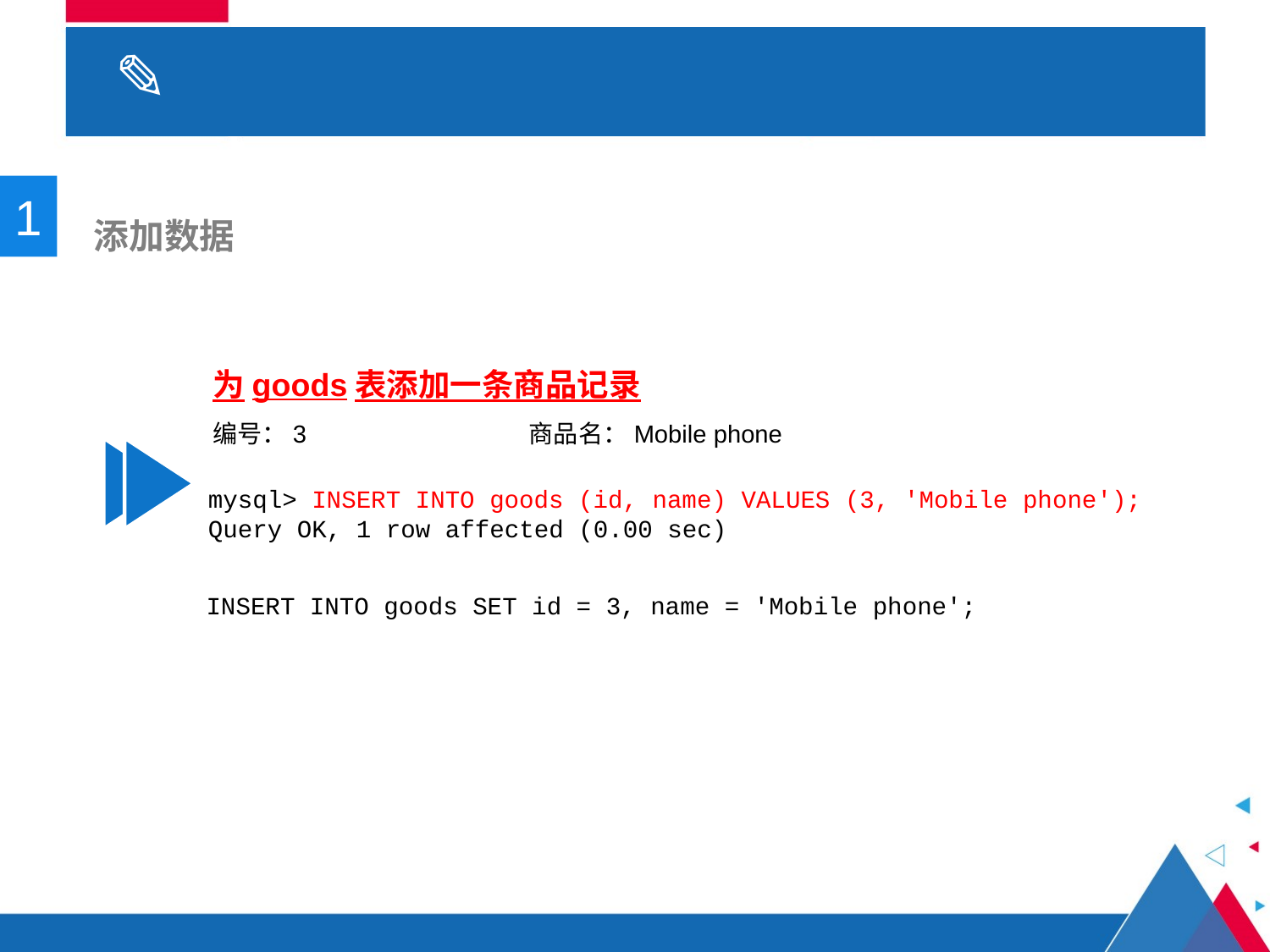

# 2.3 数据操作

1
  添加数据
为goods表添加一条商品记录
编号：3                               商品名：Mobile phone
mysql> INSERT INTO goods (id, name) VALUES (3, 'Mobile phone');
Query OK, 1 row affected (0.00 sec)
INSERT INTO goods SET id = 3, name = 'Mobile phone';